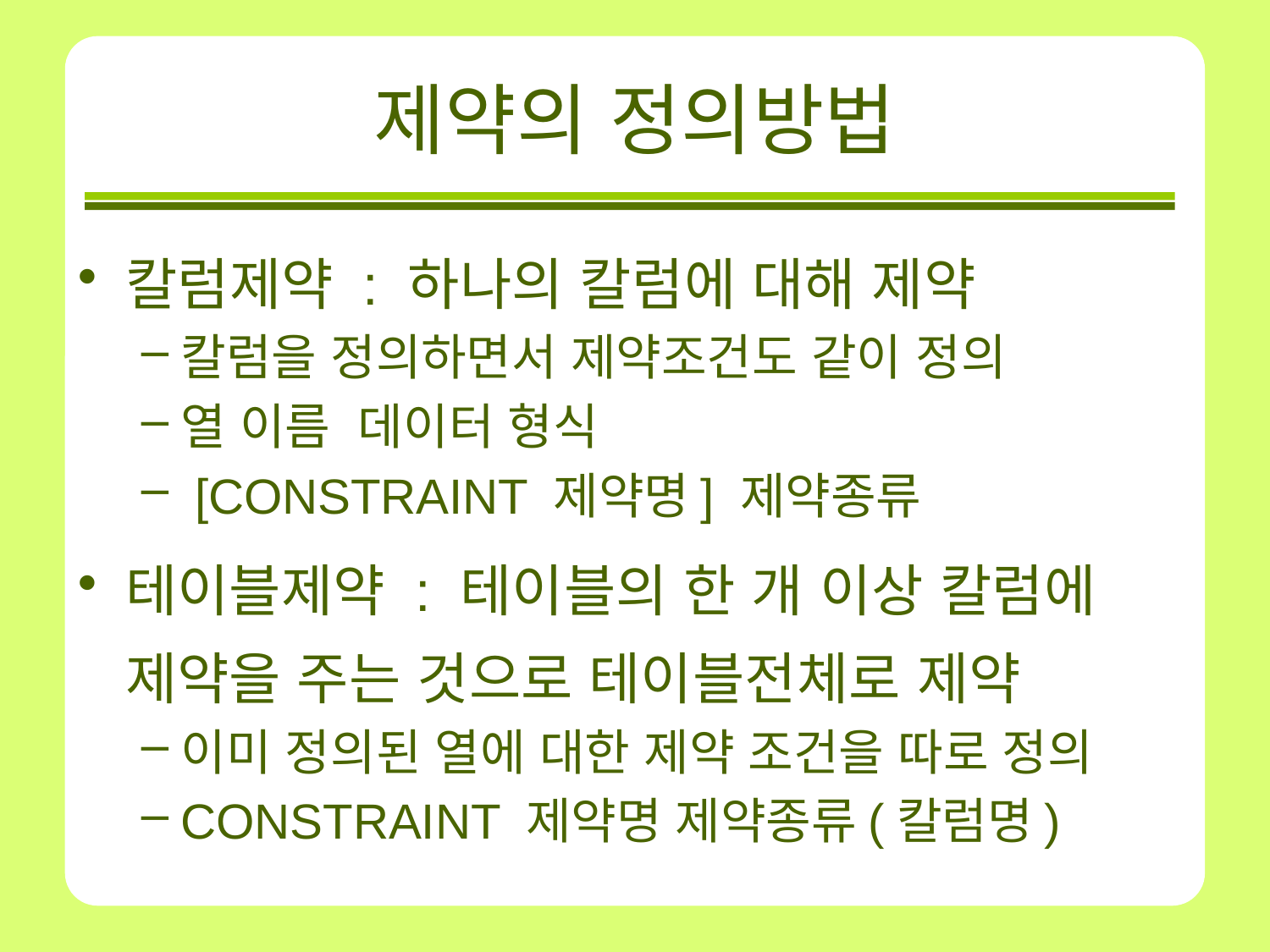

# 제약의 정의방법
칼럼제약 : 하나의 칼럼에 대해 제약
칼럼을 정의하면서 제약조건도 같이 정의
열 이름  데이터 형식
 [CONSTRAINT 제약명] 제약종류
테이블제약 : 테이블의 한 개 이상 칼럼에 제약을 주는 것으로 테이블전체로 제약
이미 정의된 열에 대한 제약 조건을 따로 정의
CONSTRAINT 제약명 제약종류(칼럼명)